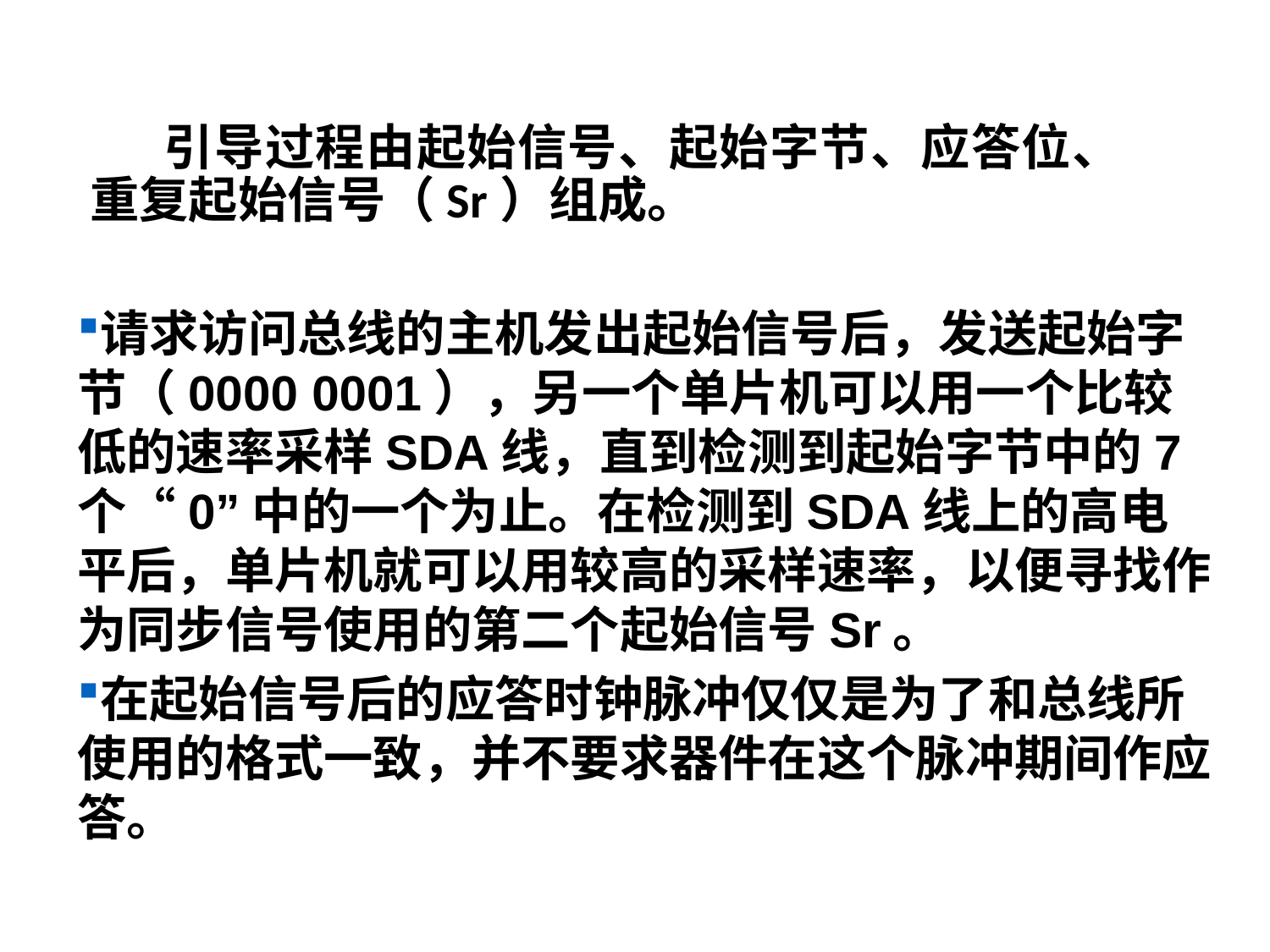

引导过程由起始信号、起始字节、应答位、重复起始信号（Sr）组成。
请求访问总线的主机发出起始信号后，发送起始字节（0000 0001），另一个单片机可以用一个比较低的速率采样SDA线，直到检测到起始字节中的7个“0”中的一个为止。在检测到SDA线上的高电平后，单片机就可以用较高的采样速率，以便寻找作为同步信号使用的第二个起始信号Sr。
在起始信号后的应答时钟脉冲仅仅是为了和总线所使用的格式一致，并不要求器件在这个脉冲期间作应答。